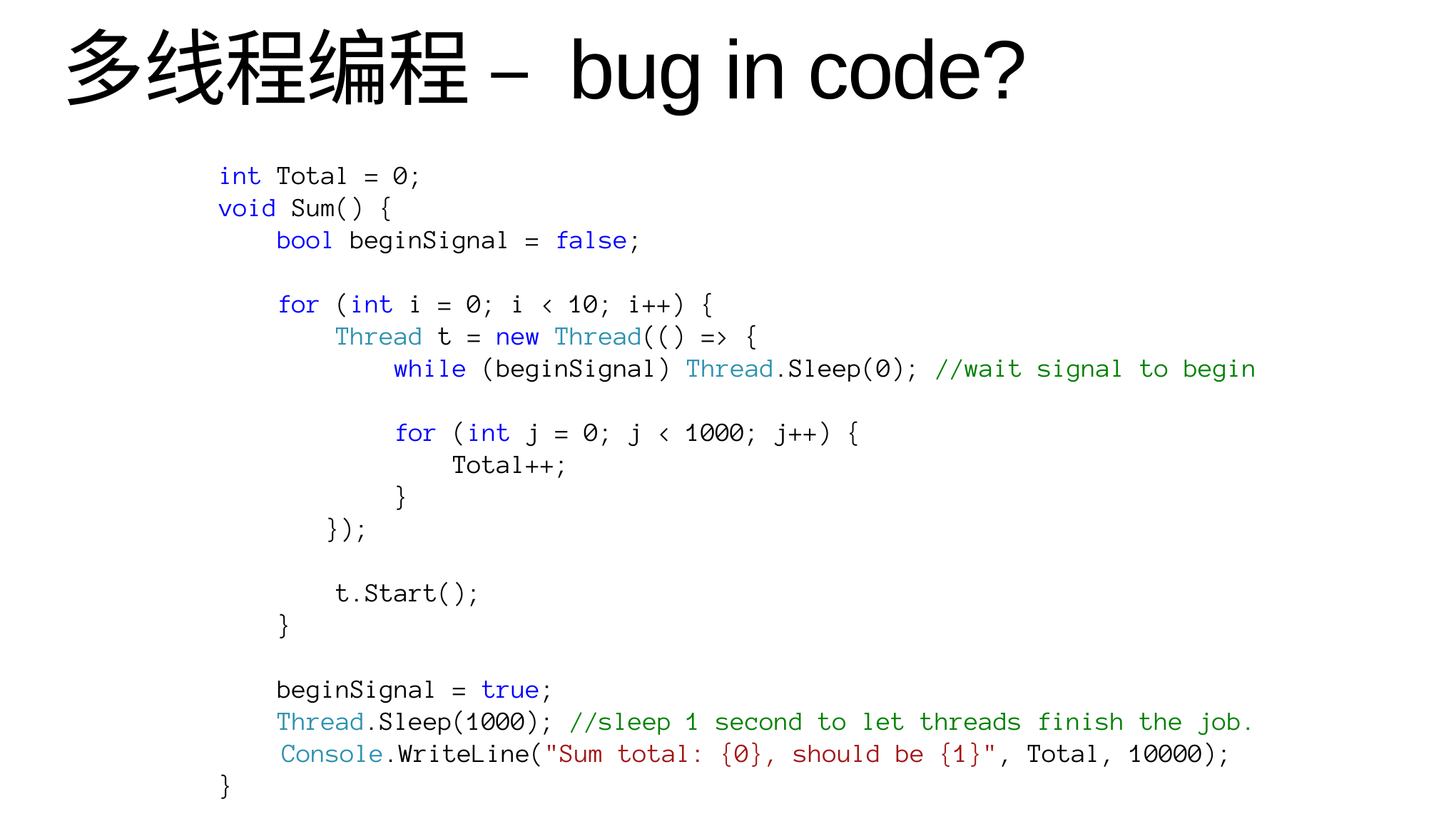

# 多线程编程 – bug in code?
        int Total = 0;
        void Sum() {
            bool beginSignal = false;

            for (int i = 0; i < 10; i++) {
                Thread t = new Thread(() => {
                    while (beginSignal) Thread.Sleep(0); //wait signal to begin

                    for (int j = 0; j < 1000; j++) {
                        Total++;
                    }
	        });

                t.Start();
            }

            beginSignal = true;
            Thread.Sleep(1000); //sleep 1 second to let threads finish the job.
	     Console.WriteLine("Sum total: {0}, should be {1}", Total, 10000);
        }